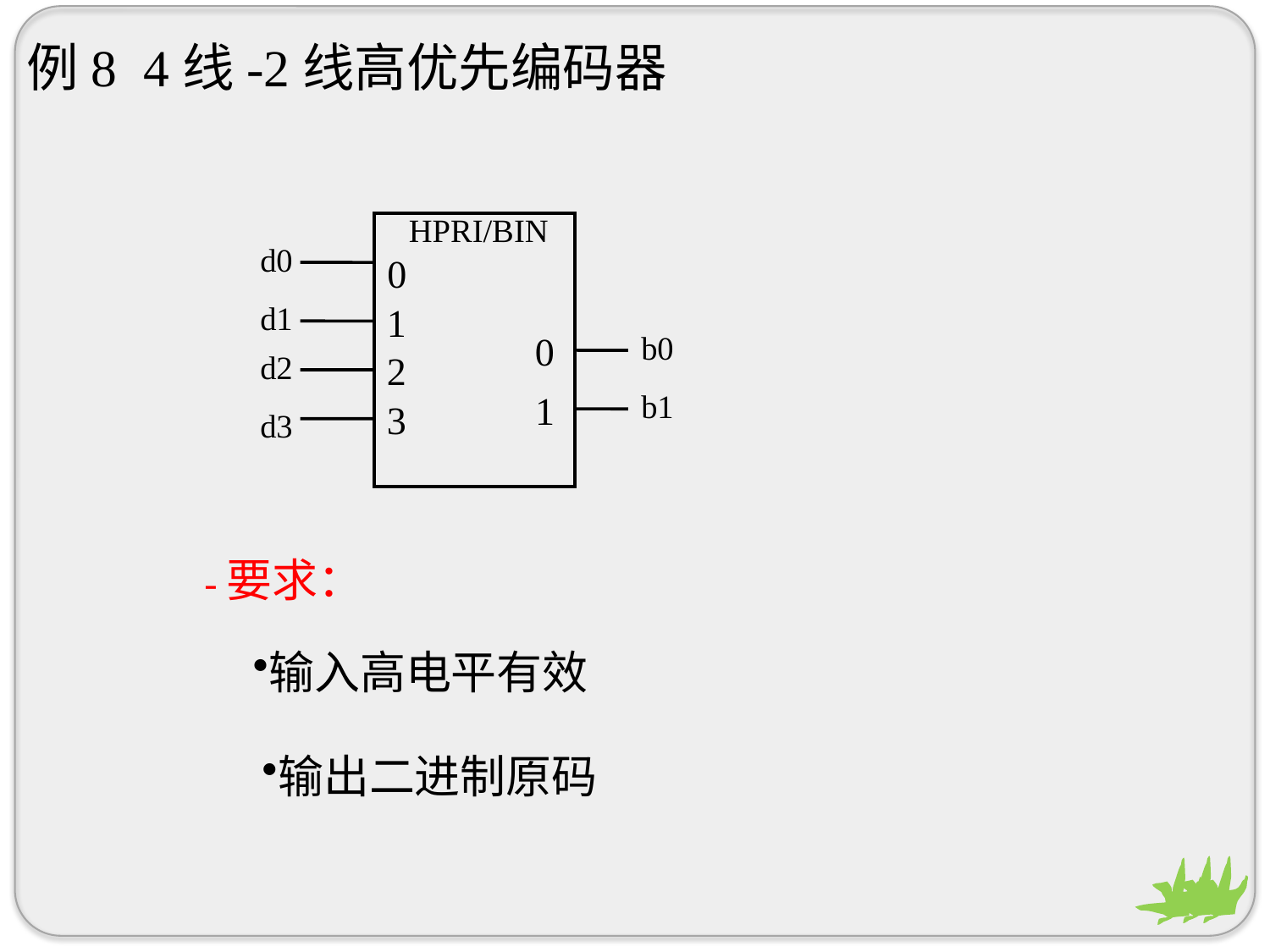

例8  4线-2线高优先编码器
HPRI/BIN

d0
0

d1
1

0
b0
d2
2

1
b1
3
d3

-要求：
输入高电平有效
输出二进制原码
46